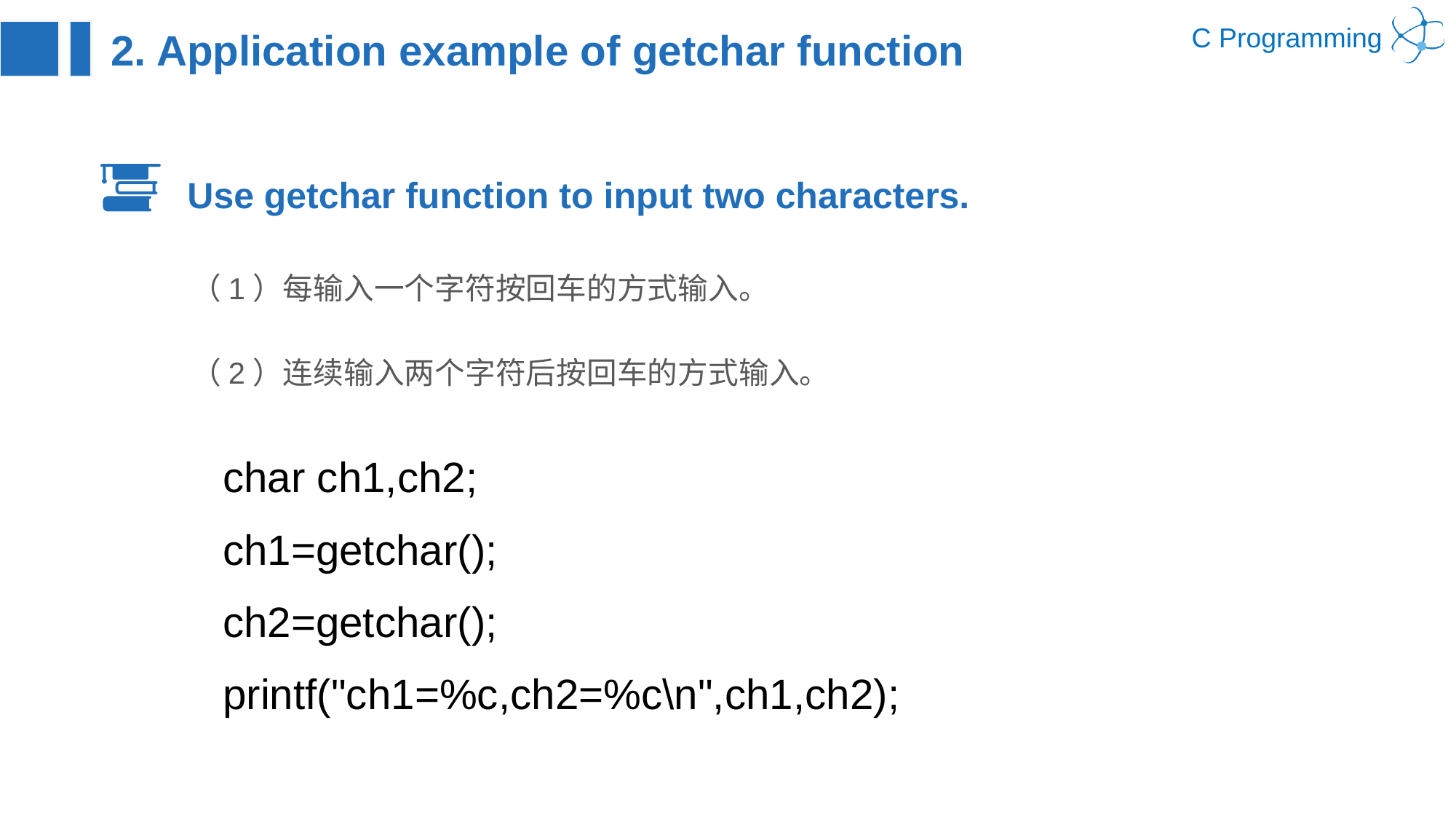

2. Application example of getchar function

Use getchar function to input two characters.

（1）每输入一个字符按回车的方式输入。
（2）连续输入两个字符后按回车的方式输入。
char ch1,ch2;
ch1=getchar();
ch2=getchar();
printf("ch1=%c,ch2=%c\n",ch1,ch2);